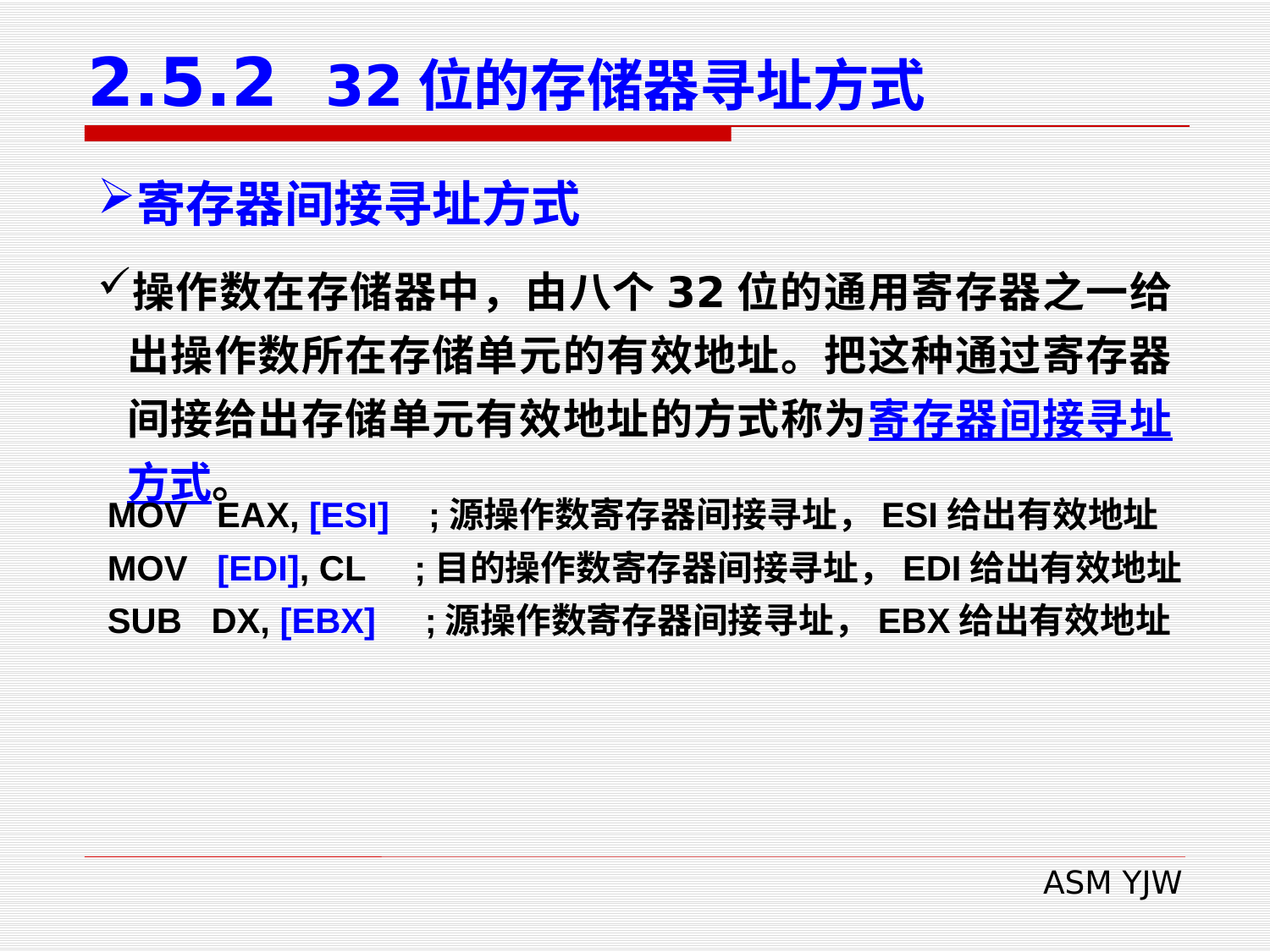

# 2.5.2  32位的存储器寻址方式
寄存器间接寻址方式
操作数在存储器中，由八个32位的通用寄存器之一给出操作数所在存储单元的有效地址。把这种通过寄存器间接给出存储单元有效地址的方式称为寄存器间接寻址方式。

MOV   EAX, [ESI]    ;源操作数寄存器间接寻址，ESI给出有效地址
MOV   [EDI], CL     ;目的操作数寄存器间接寻址，EDI给出有效地址
SUB   DX, [EBX]     ;源操作数寄存器间接寻址，EBX给出有效地址